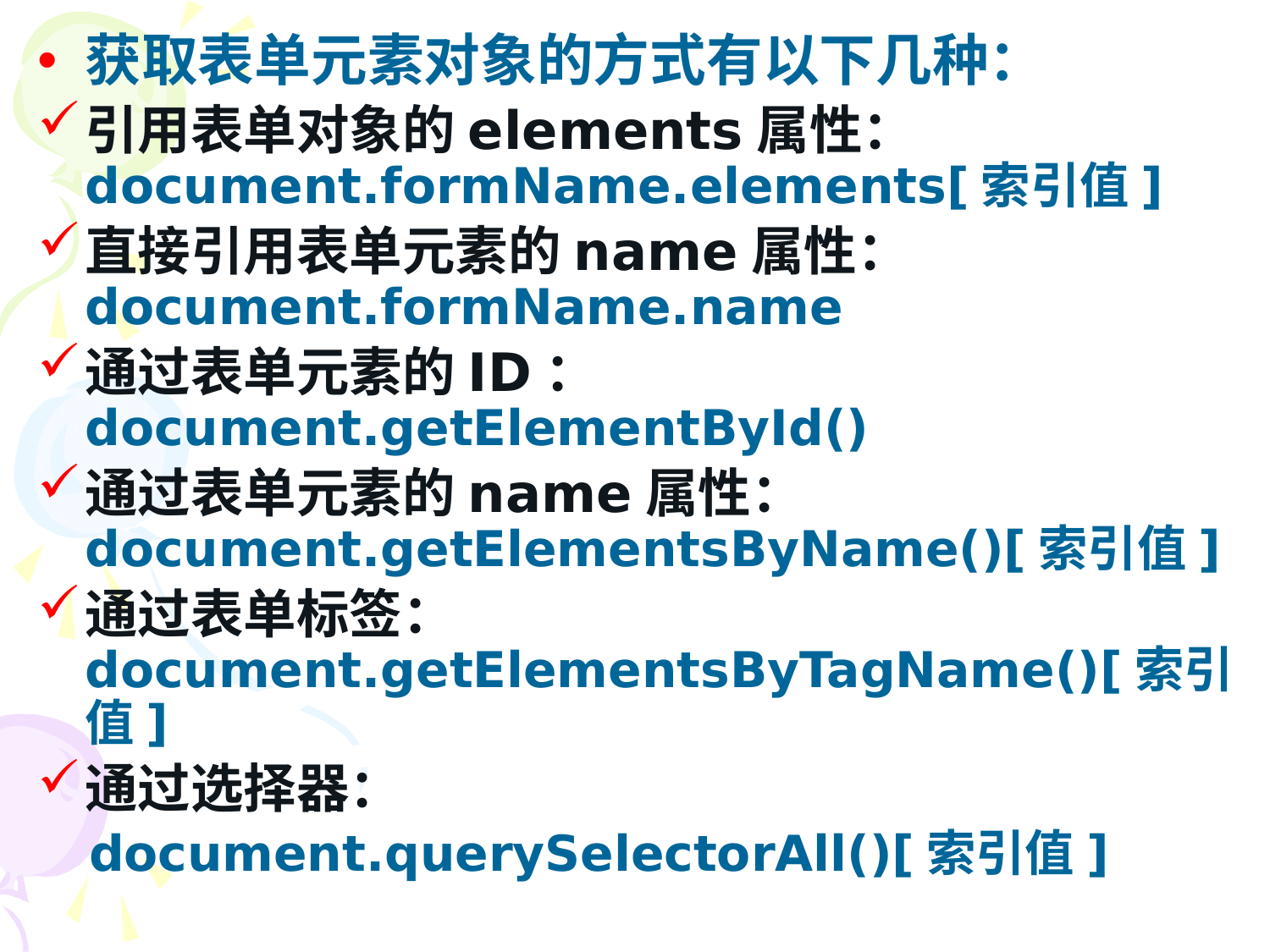

获取表单元素对象的方式有以下几种：
引用表单对象的elements属性：document.formName.elements[索引值]
直接引用表单元素的name属性：document.formName.name
通过表单元素的ID：document.getElementById()
通过表单元素的name属性：document.getElementsByName()[索引值]
通过表单标签：document.getElementsByTagName()[索引值]
通过选择器：
   document.querySelectorAll()[索引值]